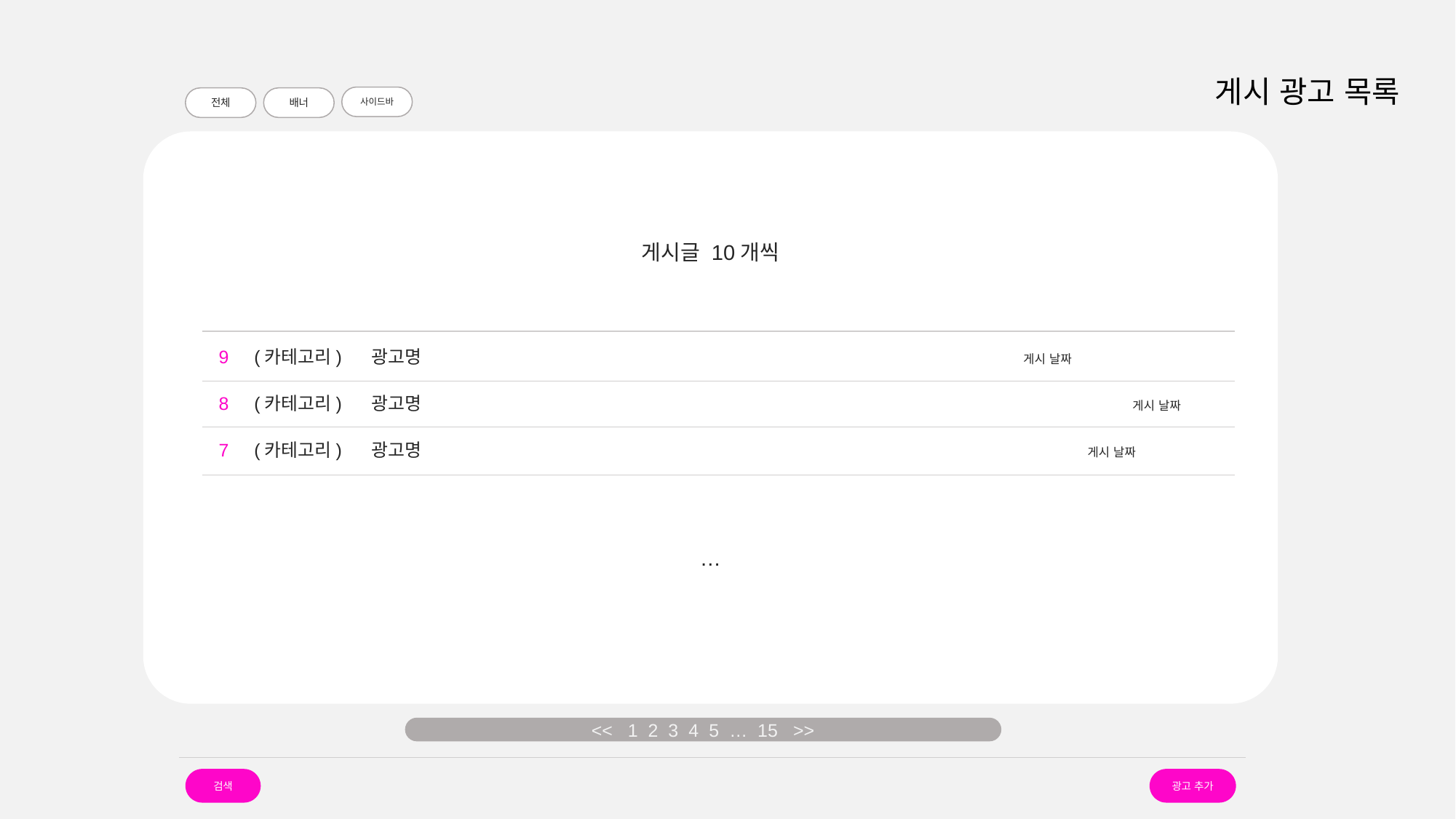

게시 광고 목록
사이드바
전체
배너

게시글 10개씩

…

9     (카테고리)     광고명  						        게시 날짜
8     (카테고리)     광고명							        게시 날짜
7     (카테고리)     광고명			        		                                          게시 날짜
<<   1  2  3  4  5  …  15   >>
검색
광고 추가